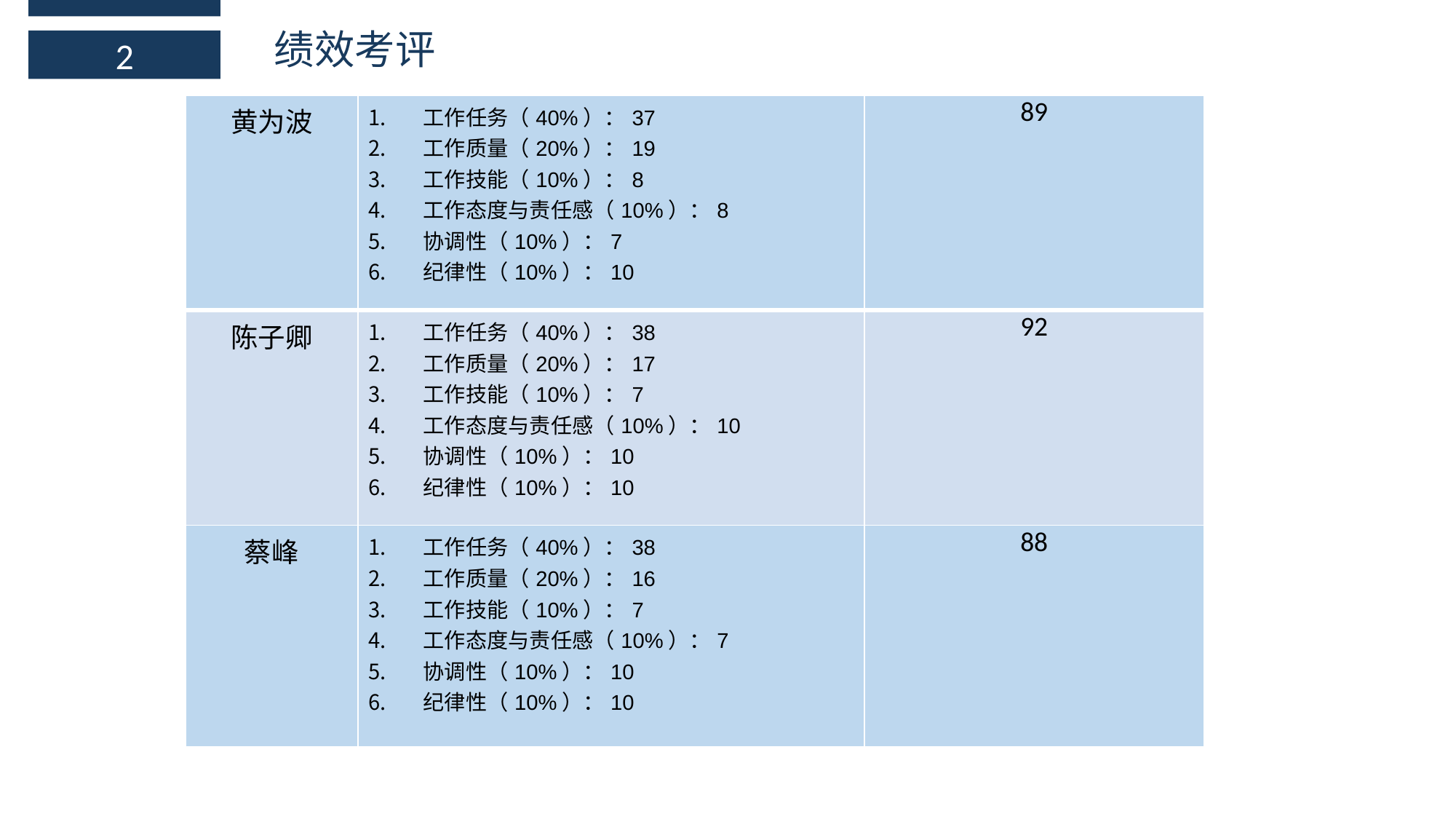

绩效考评
2
| 黄为波 | 工作任务（40%）：37 工作质量（20%）：19 工作技能（10%）：8 工作态度与责任感（10%）：8 协调性（10%）：7 纪律性（10%）：10 | 89 |
| --- | --- | --- |
| 陈子卿 | 工作任务（40%）：38 工作质量（20%）：17 工作技能（10%）：7 工作态度与责任感（10%）：10 协调性（10%）：10 纪律性（10%）：10 | 92 |
| 蔡峰 | 工作任务（40%）：38 工作质量（20%）：16 工作技能（10%）：7 工作态度与责任感（10%）：7 协调性（10%）：10 纪律性（10%）：10 | 88 |